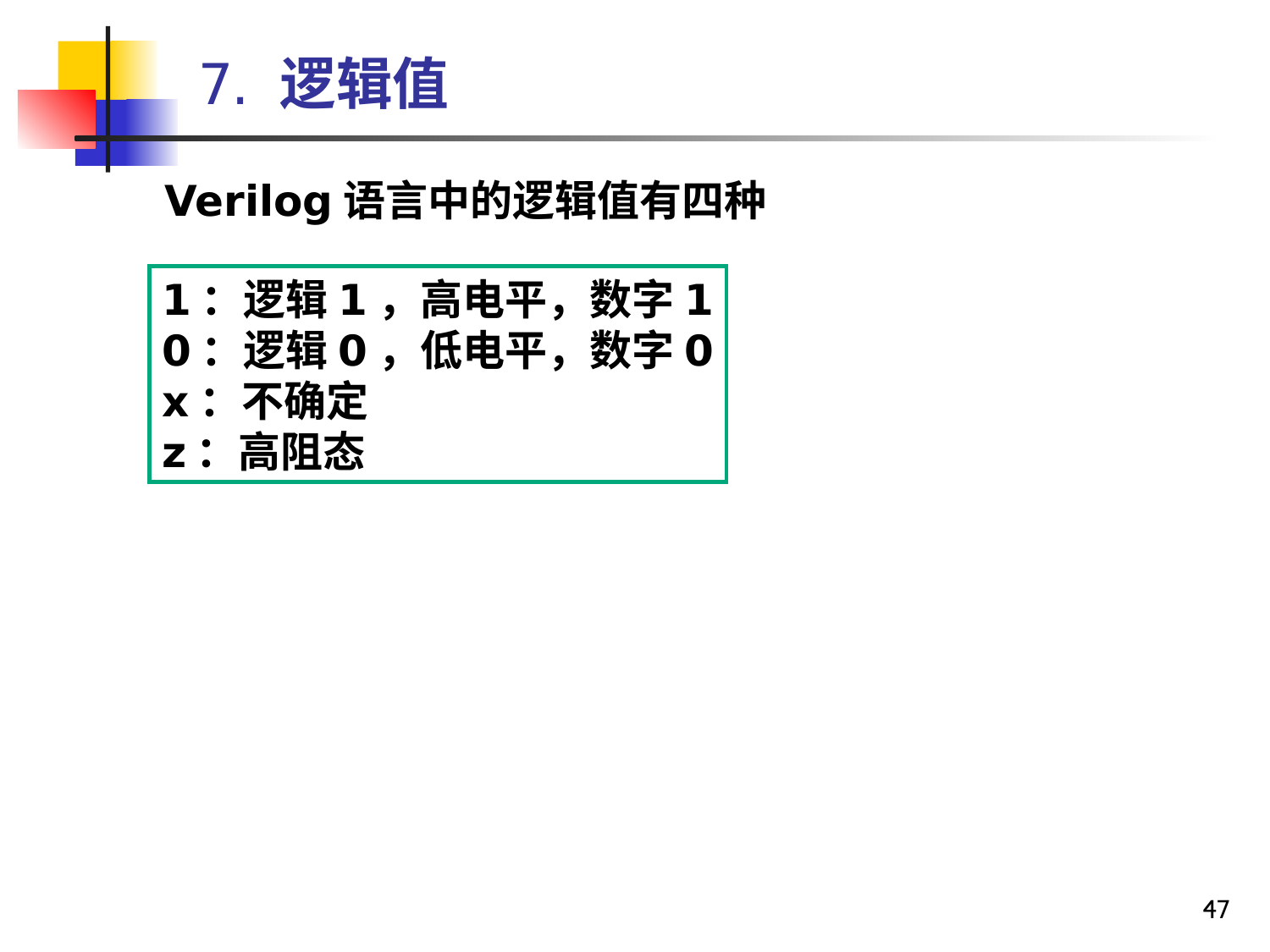

# 7. 逻辑值
Verilog语言中的逻辑值有四种
1：逻辑1，高电平，数字1
0：逻辑0，低电平，数字0
x：不确定
z：高阻态
47